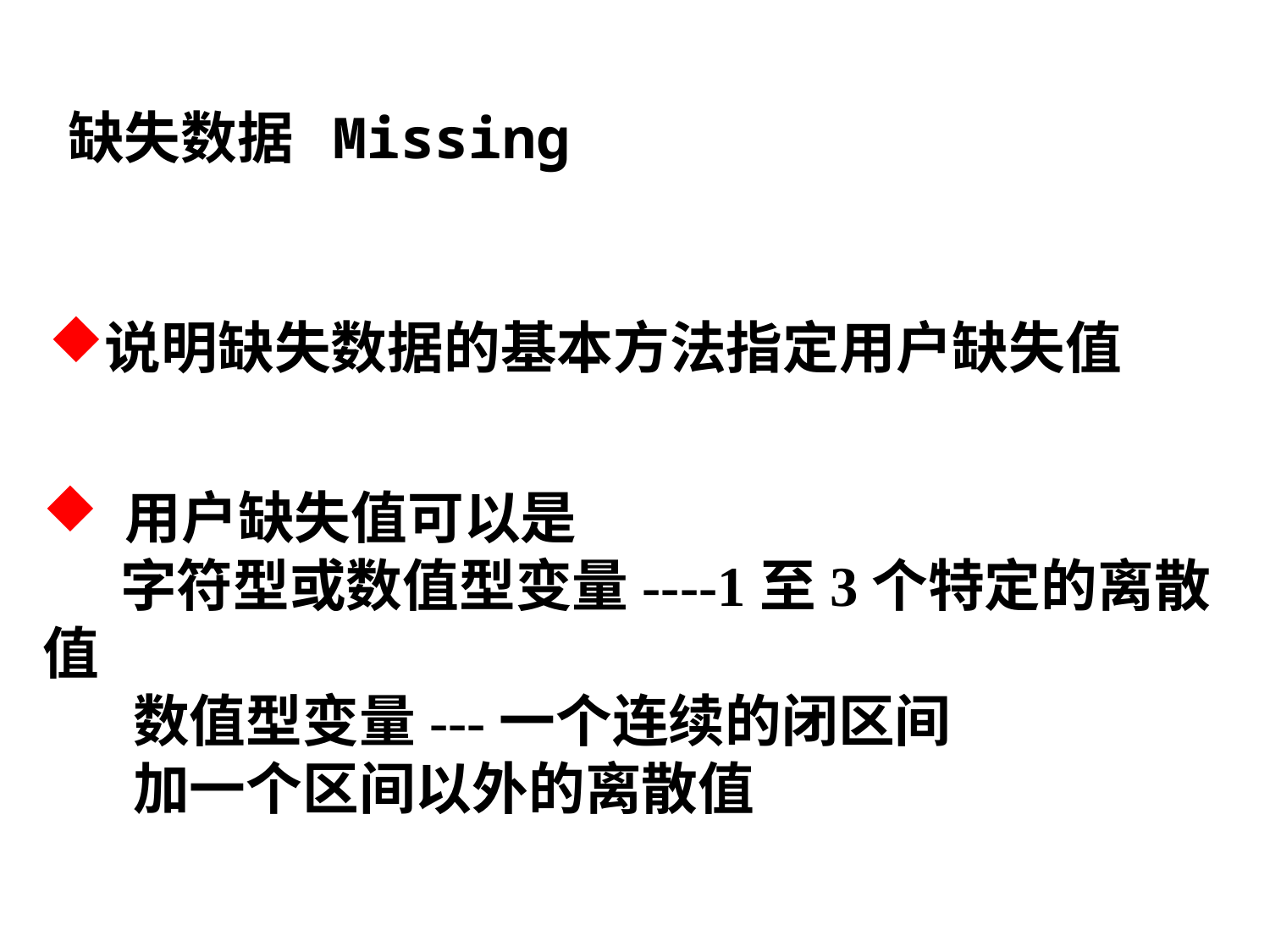

缺失数据  Missing
说明缺失数据的基本方法指定用户缺失值
 用户缺失值可以是
     字符型或数值型变量----1至3个特定的离散值
      数值型变量---一个连续的闭区间
      加一个区间以外的离散值